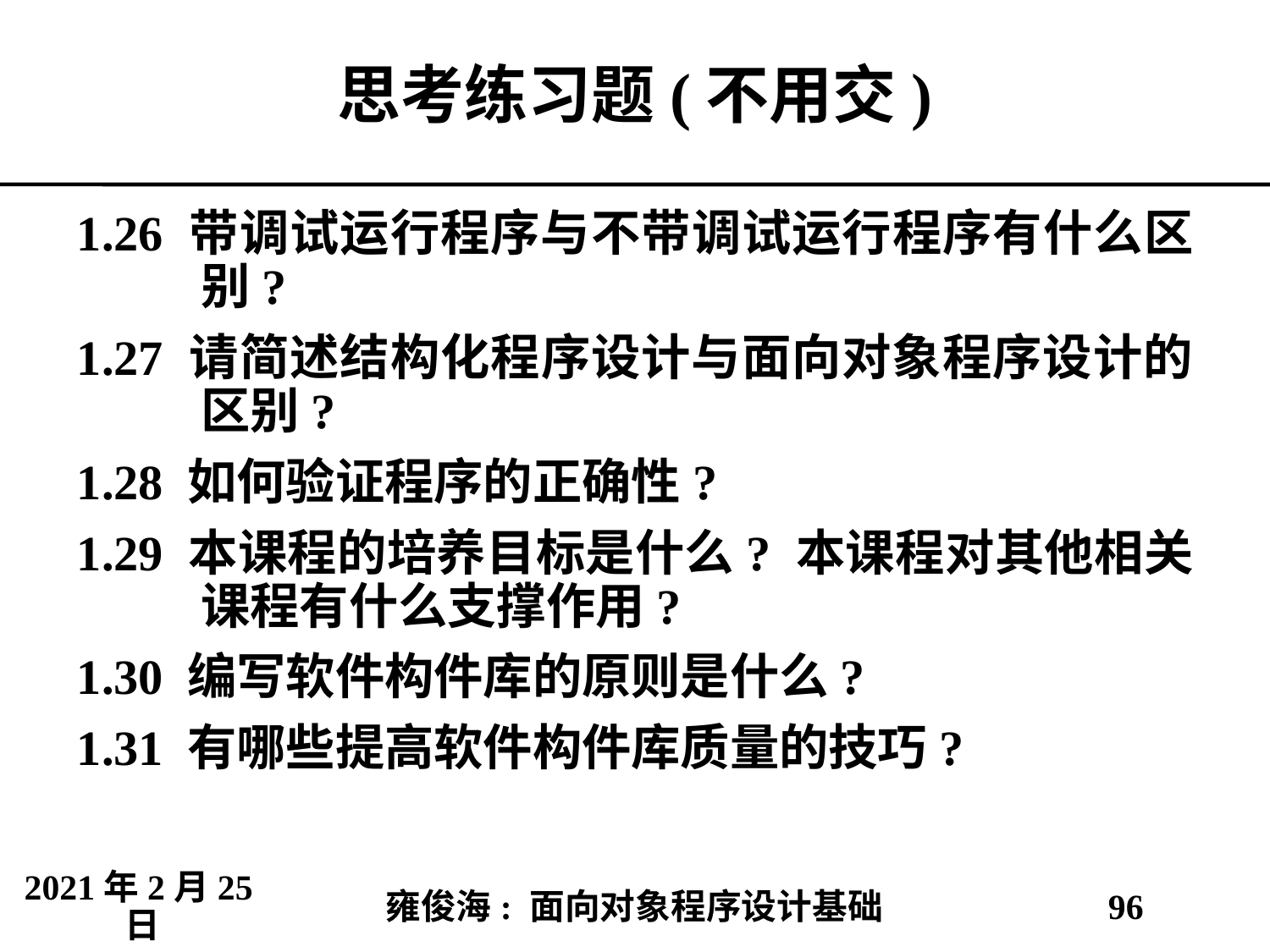

# 思考练习题(不用交)

1.26 带调试运行程序与不带调试运行程序有什么区别?
1.27 请简述结构化程序设计与面向对象程序设计的区别?
1.28 如何验证程序的正确性?
1.29 本课程的培养目标是什么? 本课程对其他相关课程有什么支撑作用?
1.30 编写软件构件库的原则是什么?
1.31 有哪些提高软件构件库质量的技巧?
2021年2月25日
雍俊海: 面向对象程序设计基础
96